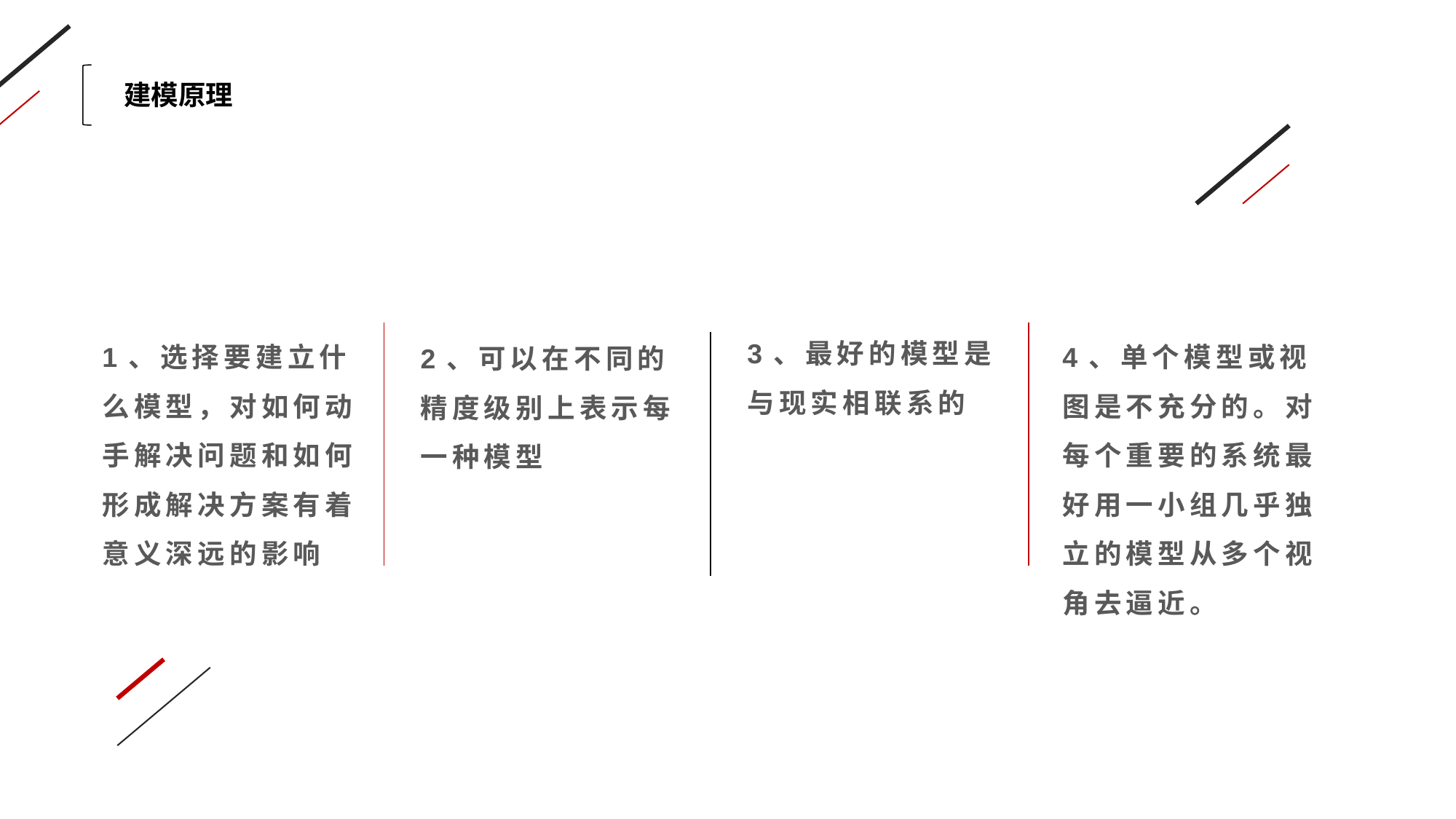

建模原理
3、最好的模型是与现实相联系的
4、单个模型或视图是不充分的。对每个重要的系统最好用一小组几乎独立的模型从多个视角去逼近。
1、选择要建立什么模型，对如何动手解决问题和如何形成解决方案有着意义深远的影响
2、可以在不同的精度级别上表示每一种模型